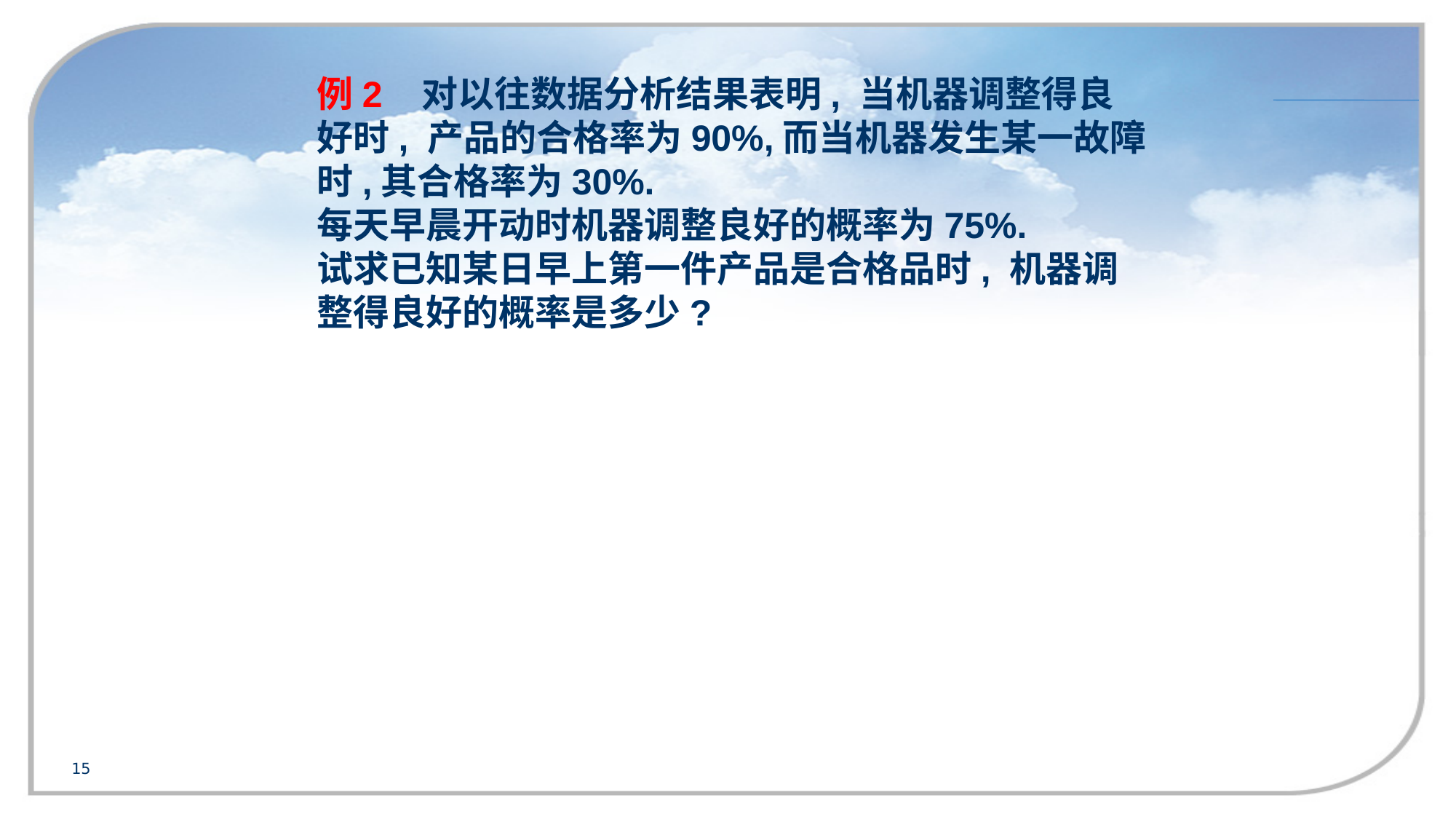

例2   对以往数据分析结果表明, 当机器调整得良好时, 产品的合格率为90%,而当机器发生某一故障时,其合格率为30%.
每天早晨开动时机器调整良好的概率为75%.
试求已知某日早上第一件产品是合格品时, 机器调整得良好的概率是多少?
15